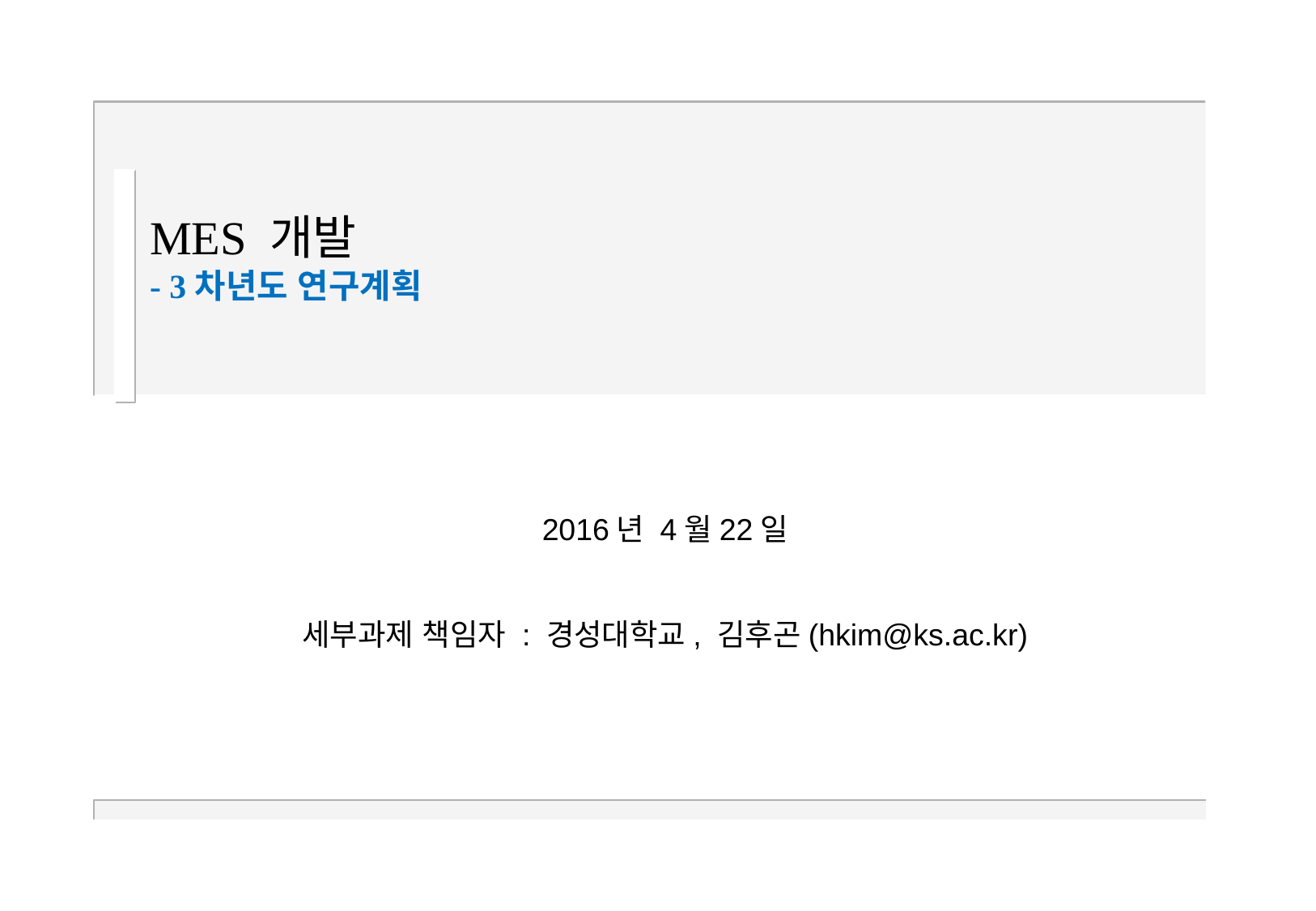

# MES 개발 - 3차년도 연구계획
2016년 4월22일

세부과제 책임자 : 경성대학교, 김후곤(hkim@ks.ac.kr)